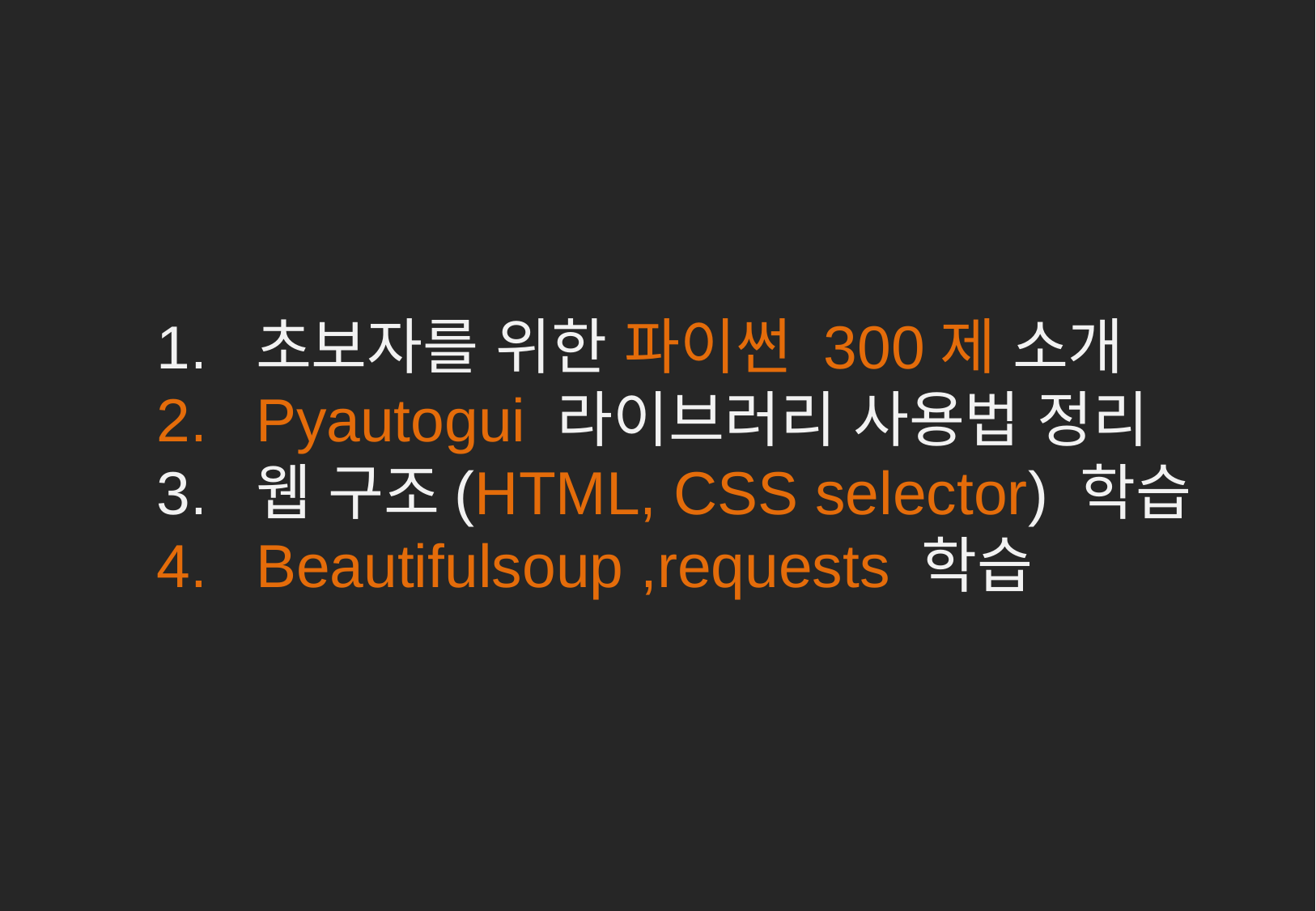

초보자를 위한 파이썬 300제 소개
Pyautogui 라이브러리 사용법 정리
웹 구조(HTML, CSS selector) 학습
Beautifulsoup ,requests 학습